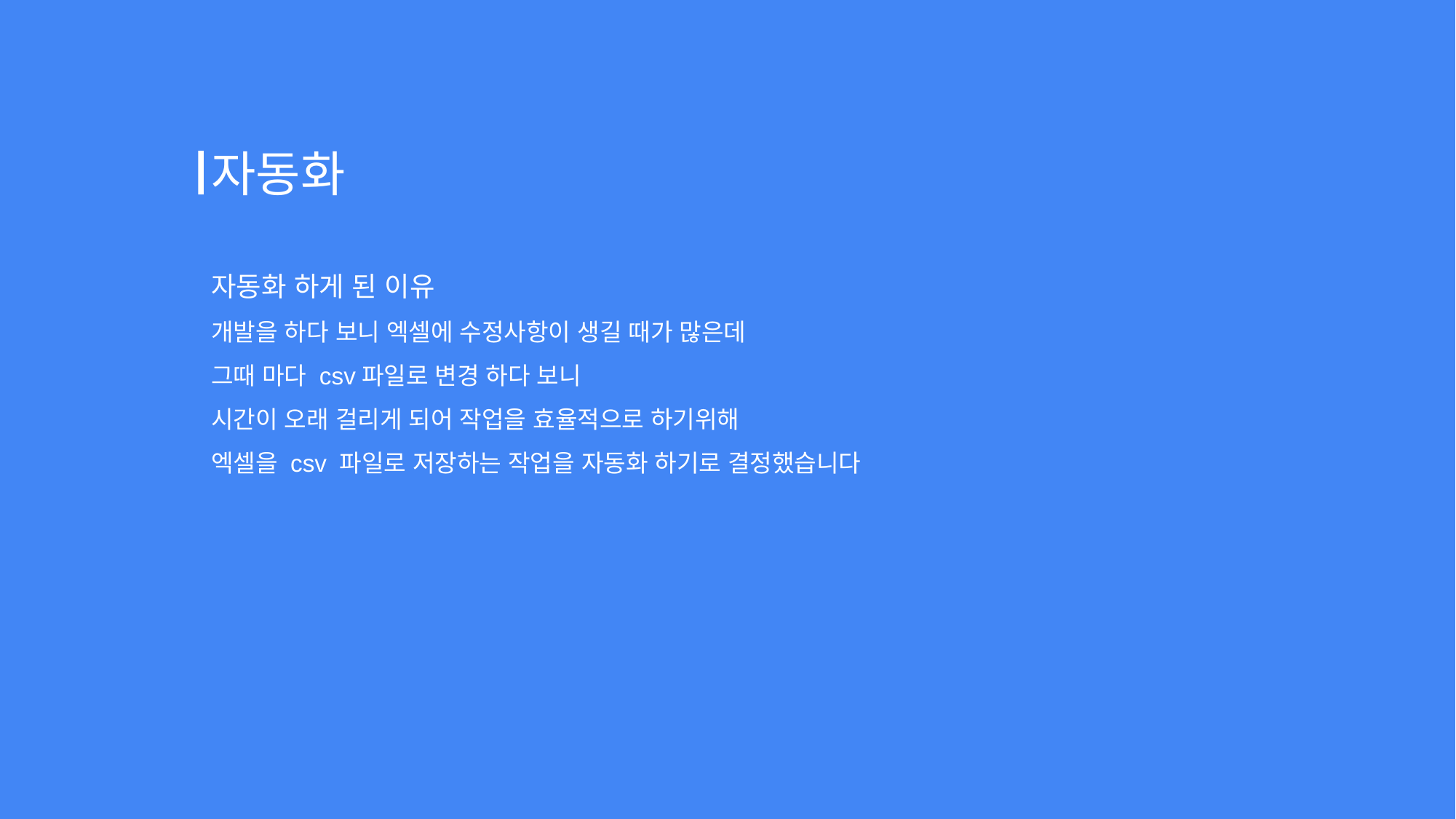

자동화

자동화 하게 된 이유
개발을 하다 보니 엑셀에 수정사항이 생길 때가 많은데
그때 마다 csv파일로 변경 하다 보니
시간이 오래 걸리게 되어 작업을 효율적으로 하기위해
엑셀을 csv 파일로 저장하는 작업을 자동화 하기로 결정했습니다